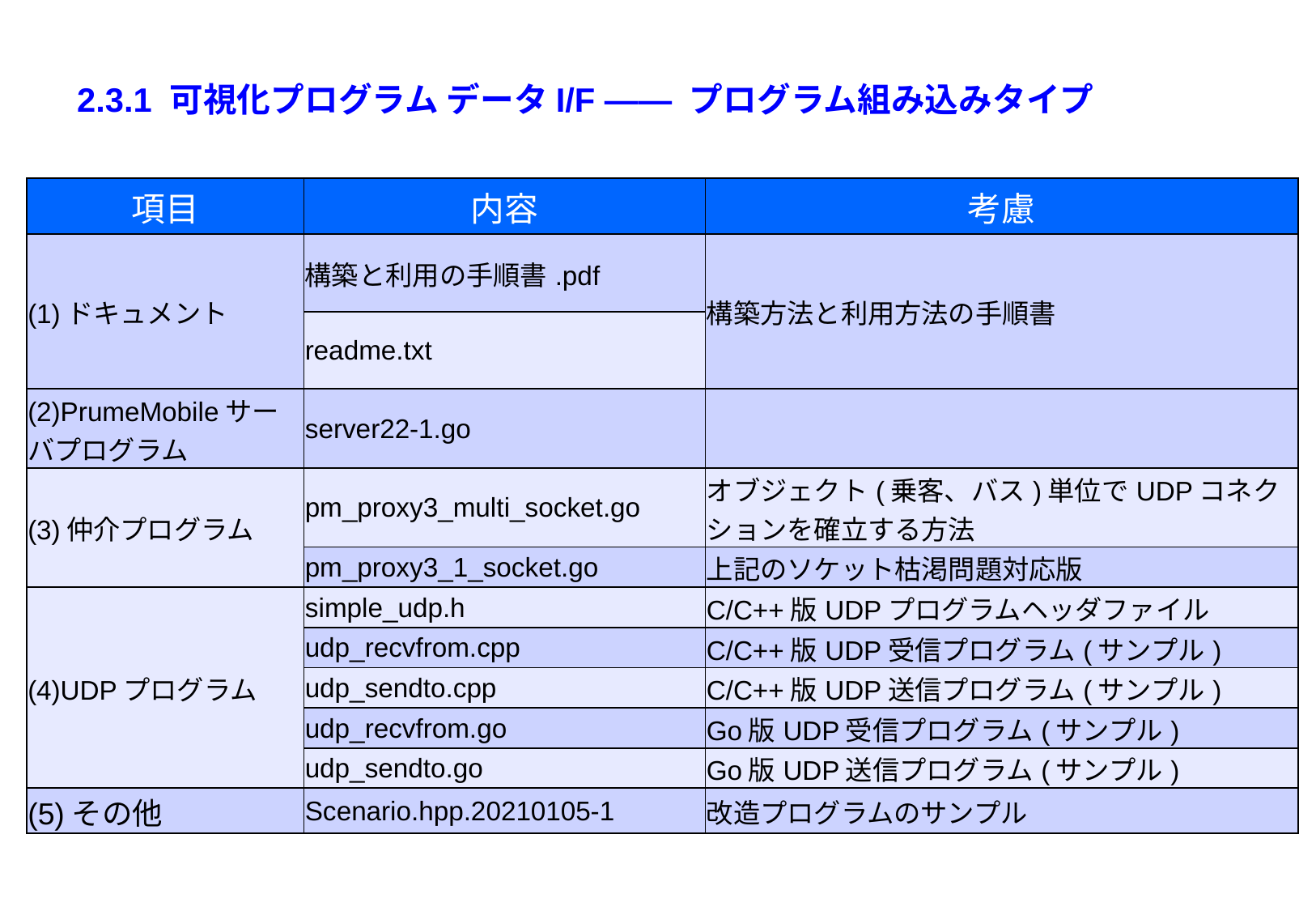

# 2.3.1 可視化プログラム データI/F ―― プログラム組み込みタイプ
| 項目 | 内容 | 考慮 |
| --- | --- | --- |
| (1)ドキュメント | 構築と利用の手順書.pdf | 構築方法と利用方法の手順書 |
|  | readme.txt |  |
| (2)PrumeMobileサーバプログラム | server22-1.go |  |
| (3)仲介プログラム | pm\_proxy3\_multi\_socket.go | オブジェクト(乗客、バス)単位でUDPコネクションを確立する方法 |
|  | pm\_proxy3\_1\_socket.go | 上記のソケット枯渇問題対応版 |
| (4)UDPプログラム | simple\_udp.h | C/C++版UDPプログラムヘッダファイル |
|  | udp\_recvfrom.cpp | C/C++版UDP受信プログラム(サンプル) |
|  | udp\_sendto.cpp | C/C++版UDP送信プログラム(サンプル) |
|  | udp\_recvfrom.go | Go版UDP受信プログラム(サンプル) |
|  | udp\_sendto.go | Go版UDP送信プログラム(サンプル) |
| (5)その他 | Scenario.hpp.20210105-1 | 改造プログラムのサンプル |